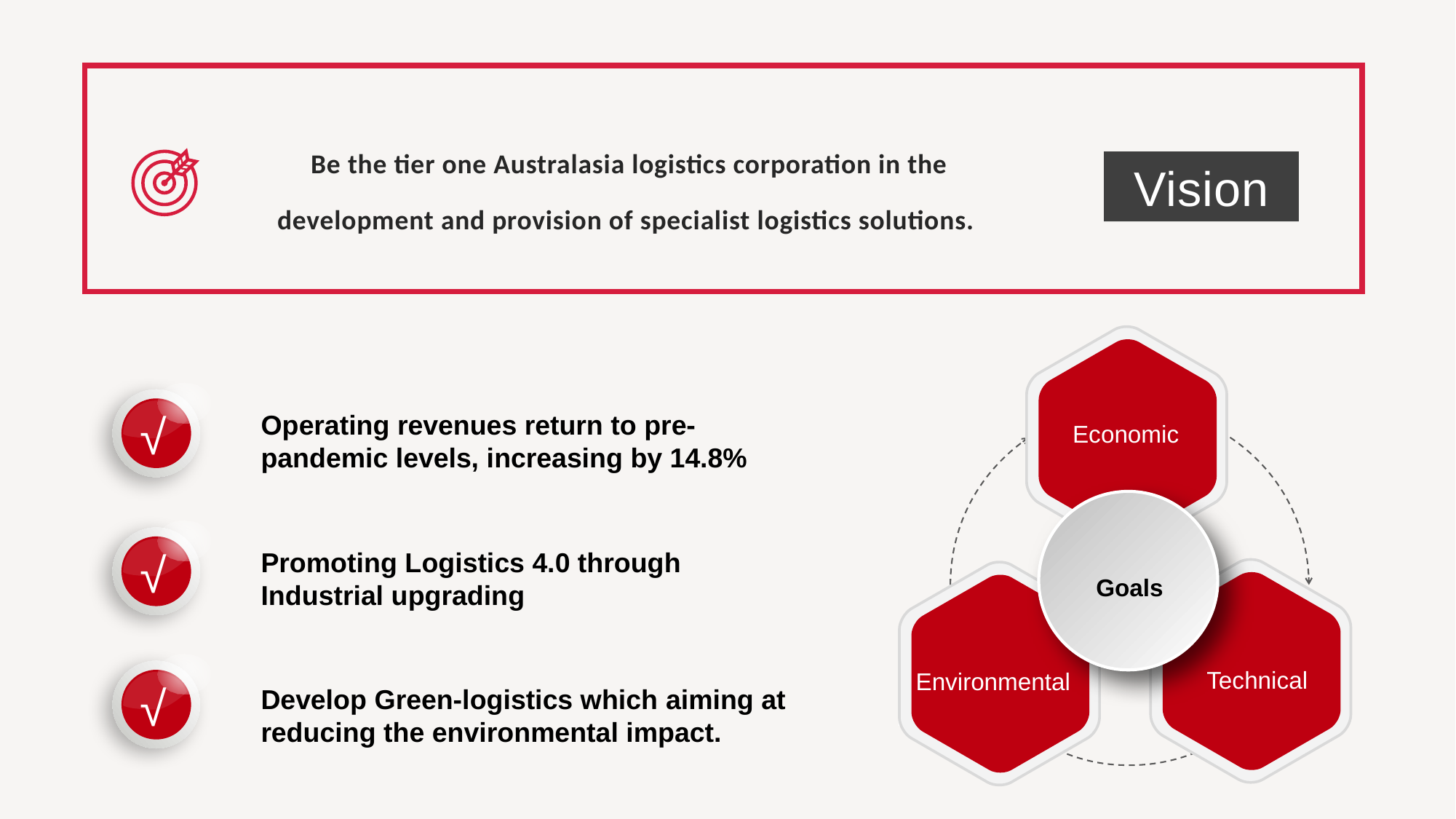

Be the tier one Australasia logistics corporation in the development and provision of specialist logistics solutions.

Vision

√
Operating revenues return to pre-pandemic levels, increasing by 14.8%
Economic

√
Promoting Logistics 4.0 through Industrial upgrading

添加标题

Goals

√
Technical
Environmental
Develop Green-logistics which aiming at reducing the environmental impact.
Economical